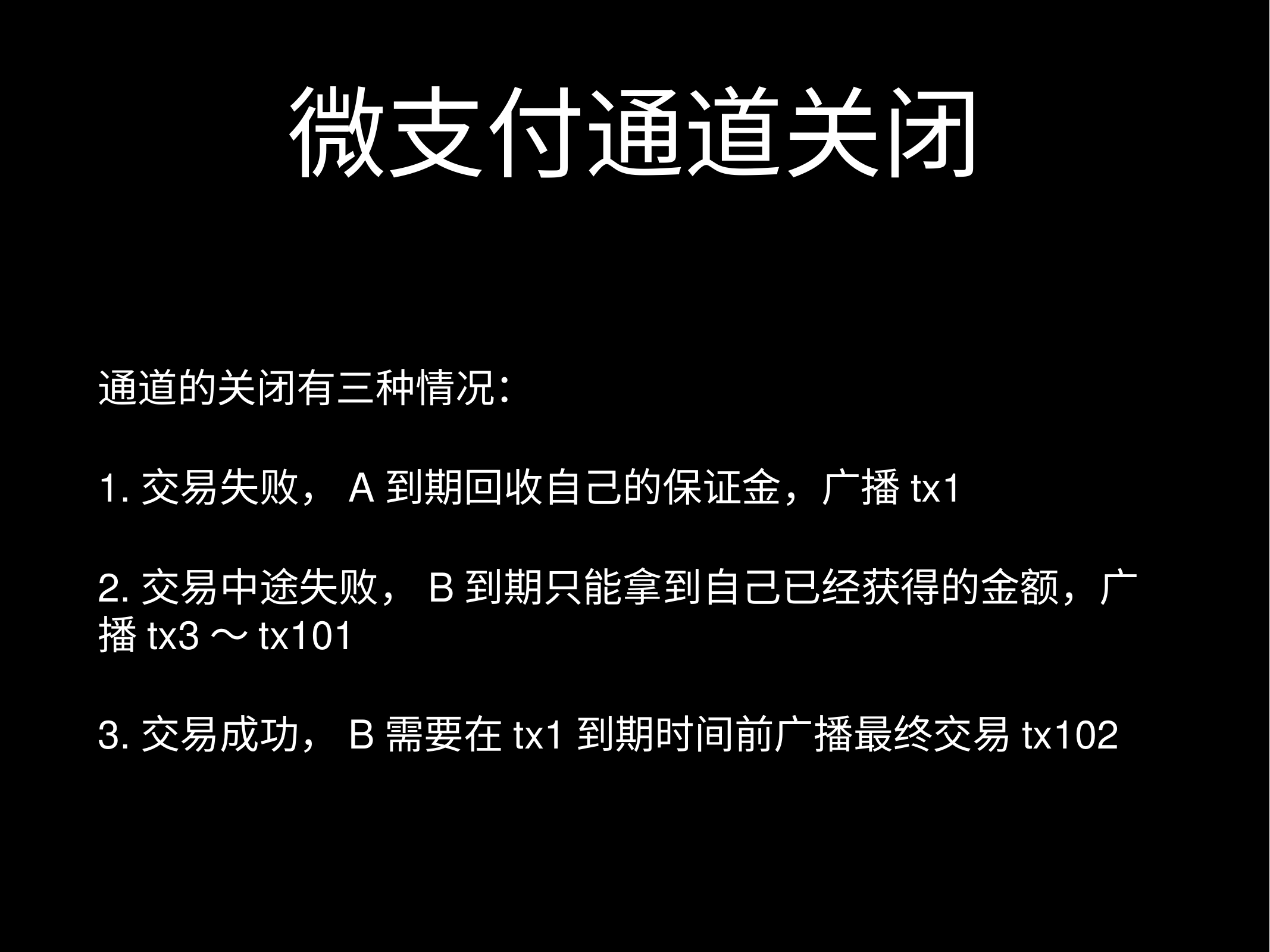

# 微支付通道关闭
通道的关闭有三种情况：
1.交易失败，A到期回收自己的保证金，广播tx1
2.交易中途失败，B到期只能拿到自己已经获得的金额，广播tx3～tx101
3.交易成功，B需要在tx1到期时间前广播最终交易tx102